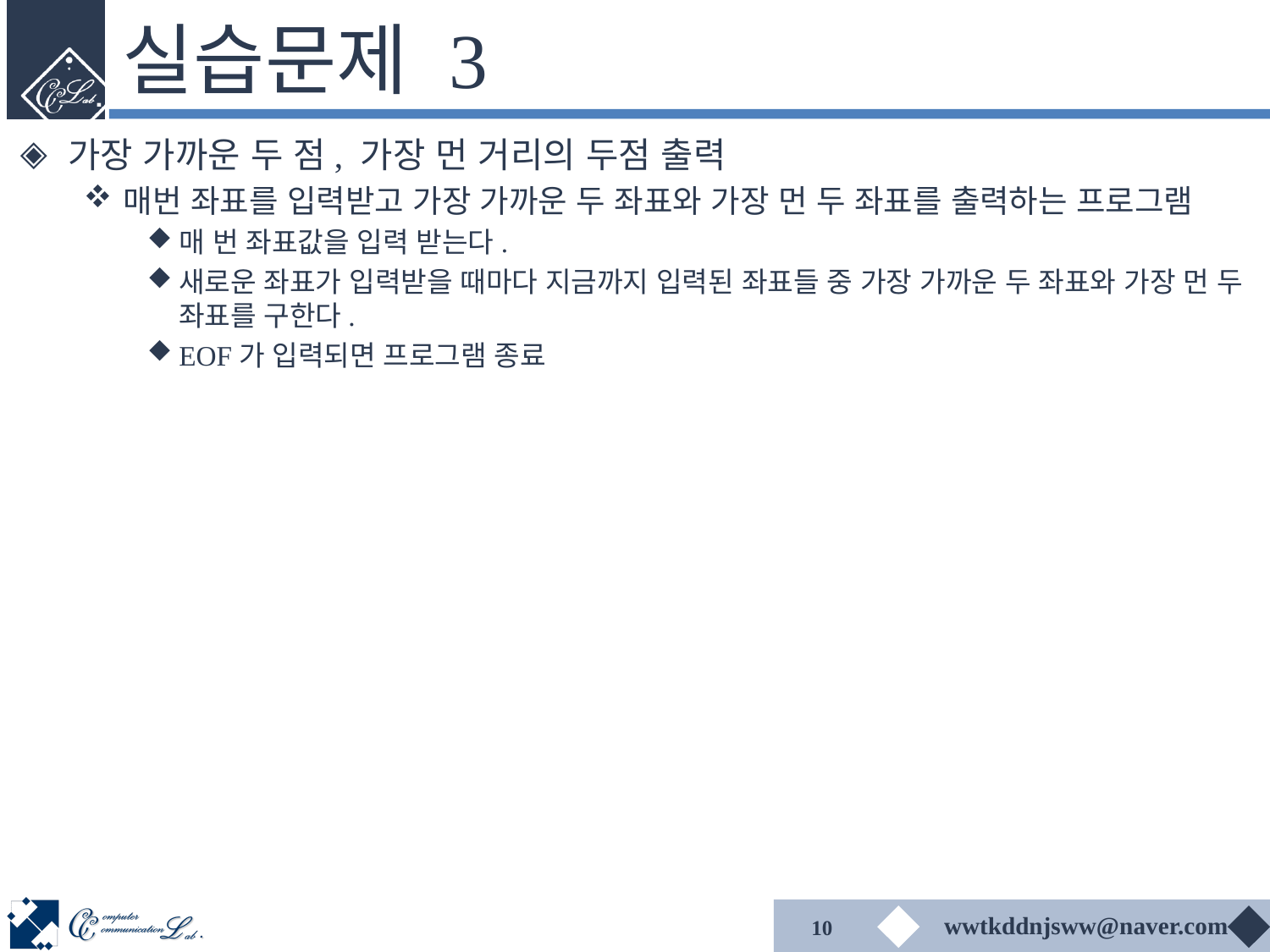

# 실습문제 3
가장 가까운 두 점, 가장 먼 거리의 두점 출력
매번 좌표를 입력받고 가장 가까운 두 좌표와 가장 먼 두 좌표를 출력하는 프로그램
매 번 좌표값을 입력 받는다.
새로운 좌표가 입력받을 때마다 지금까지 입력된 좌표들 중 가장 가까운 두 좌표와 가장 먼 두 좌표를 구한다.
EOF가 입력되면 프로그램 종료